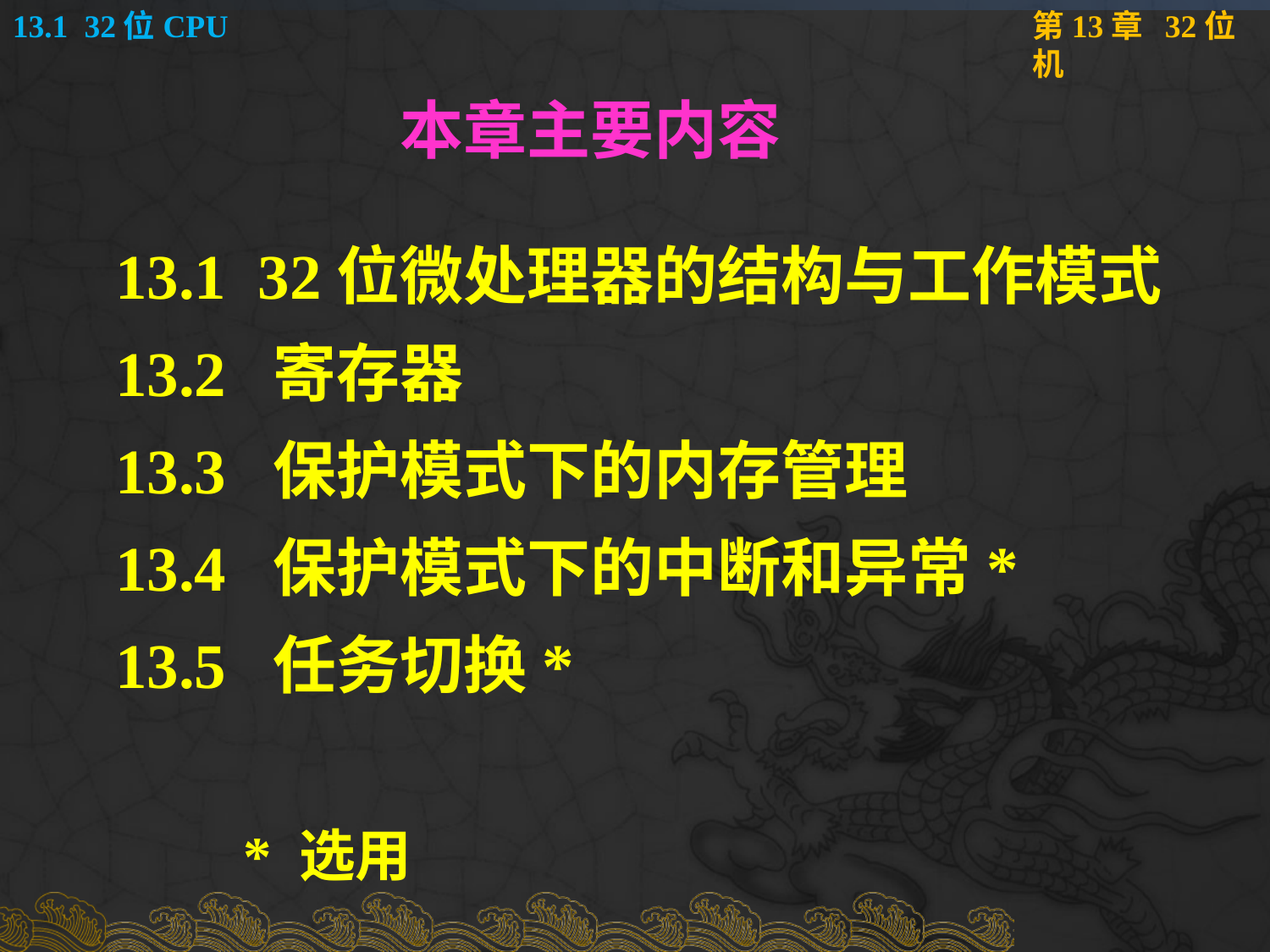

本章主要内容

13.1  32位微处理器的结构与工作模式
13.2  寄存器
13.3  保护模式下的内存管理
13.4  保护模式下的中断和异常*
13.5  任务切换*

         * 选用